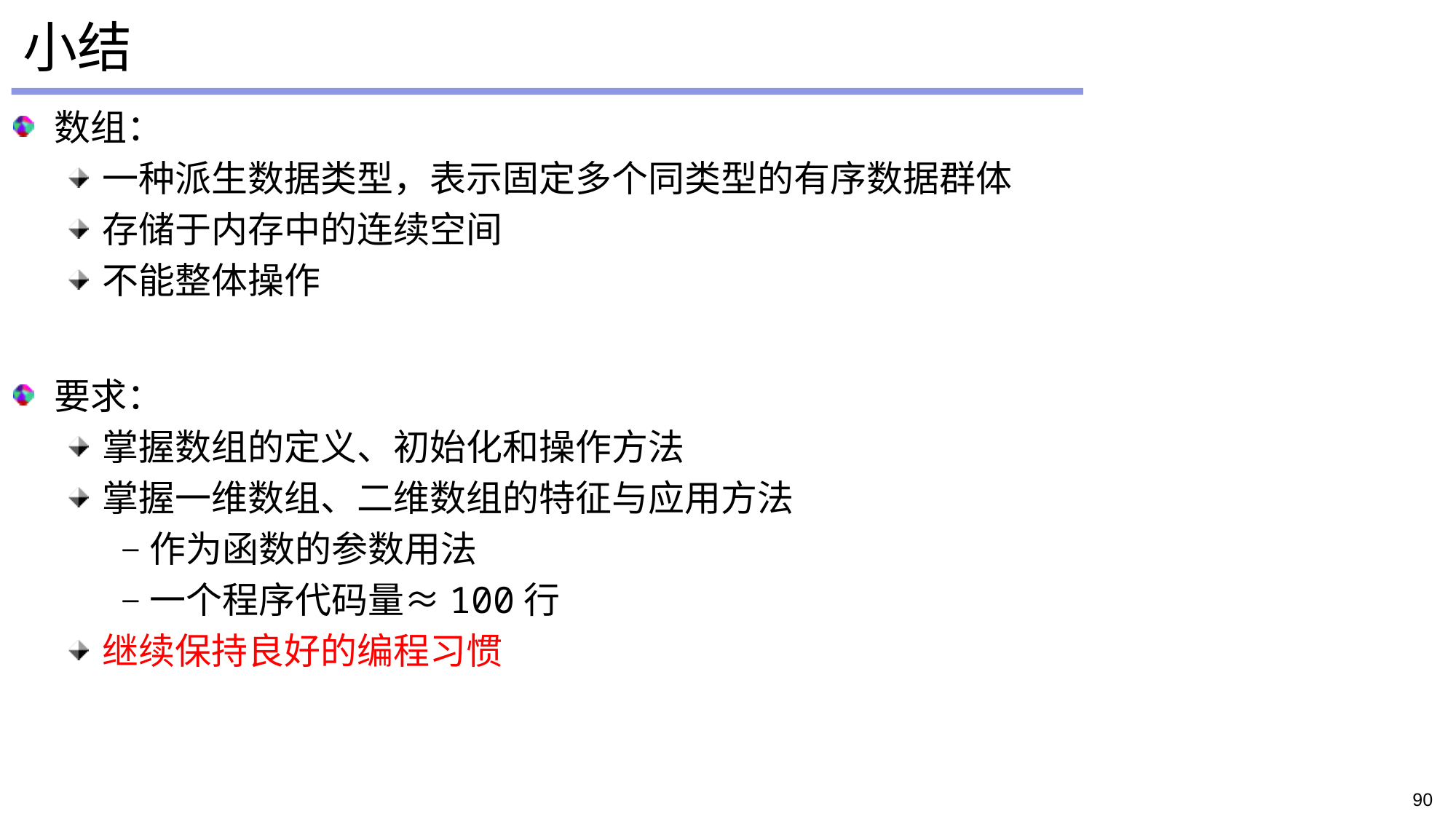

小结
数组：
一种派生数据类型，表示固定多个同类型的有序数据群体
存储于内存中的连续空间
不能整体操作

要求：
掌握数组的定义、初始化和操作方法
掌握一维数组、二维数组的特征与应用方法
作为函数的参数用法
一个程序代码量≈100行
继续保持良好的编程习惯
90